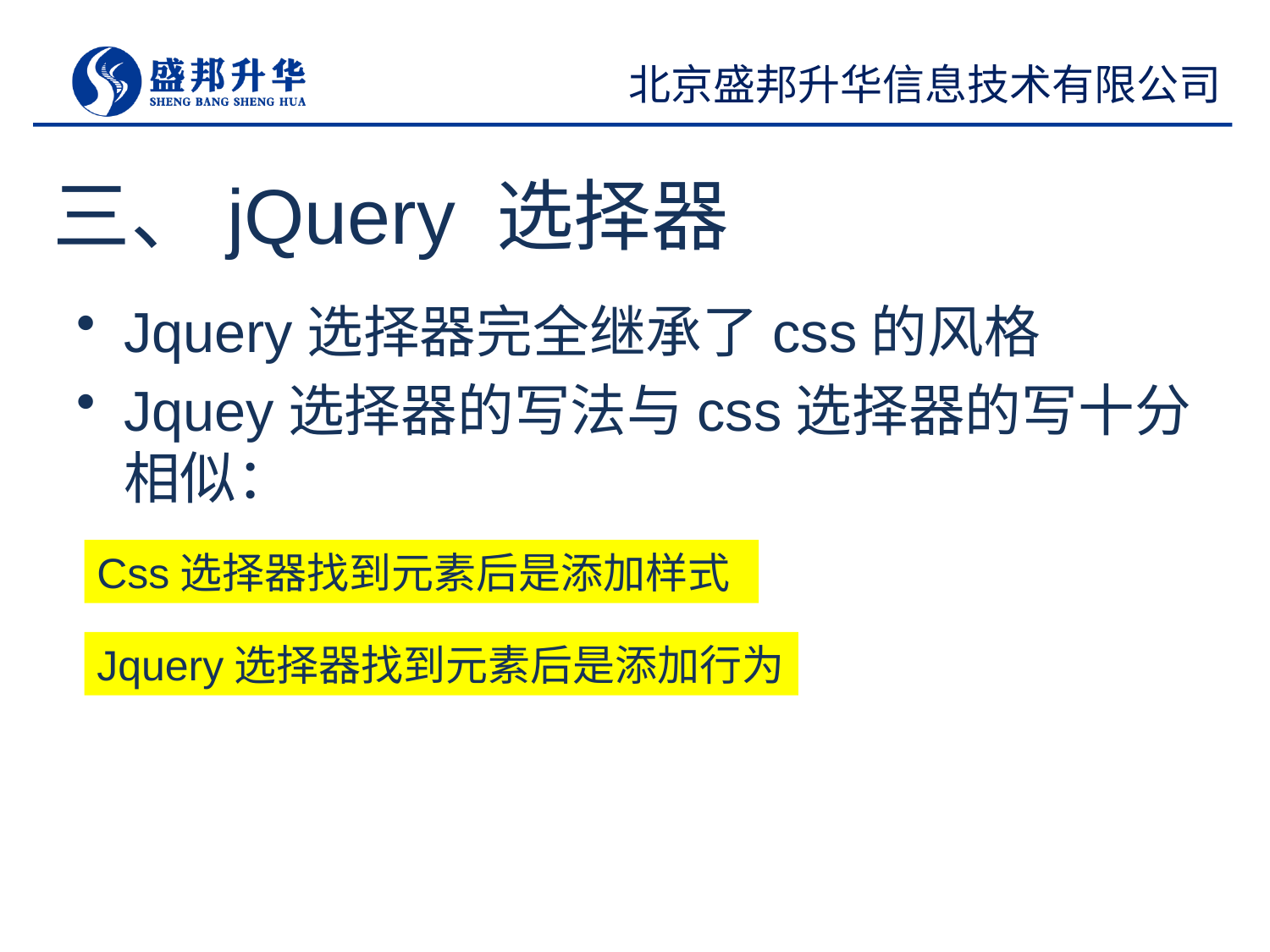

# 三、jQuery 选择器
Jquery选择器完全继承了css的风格
Jquey选择器的写法与css选择器的写十分相似：
Css选择器找到元素后是添加样式
Jquery选择器找到元素后是添加行为